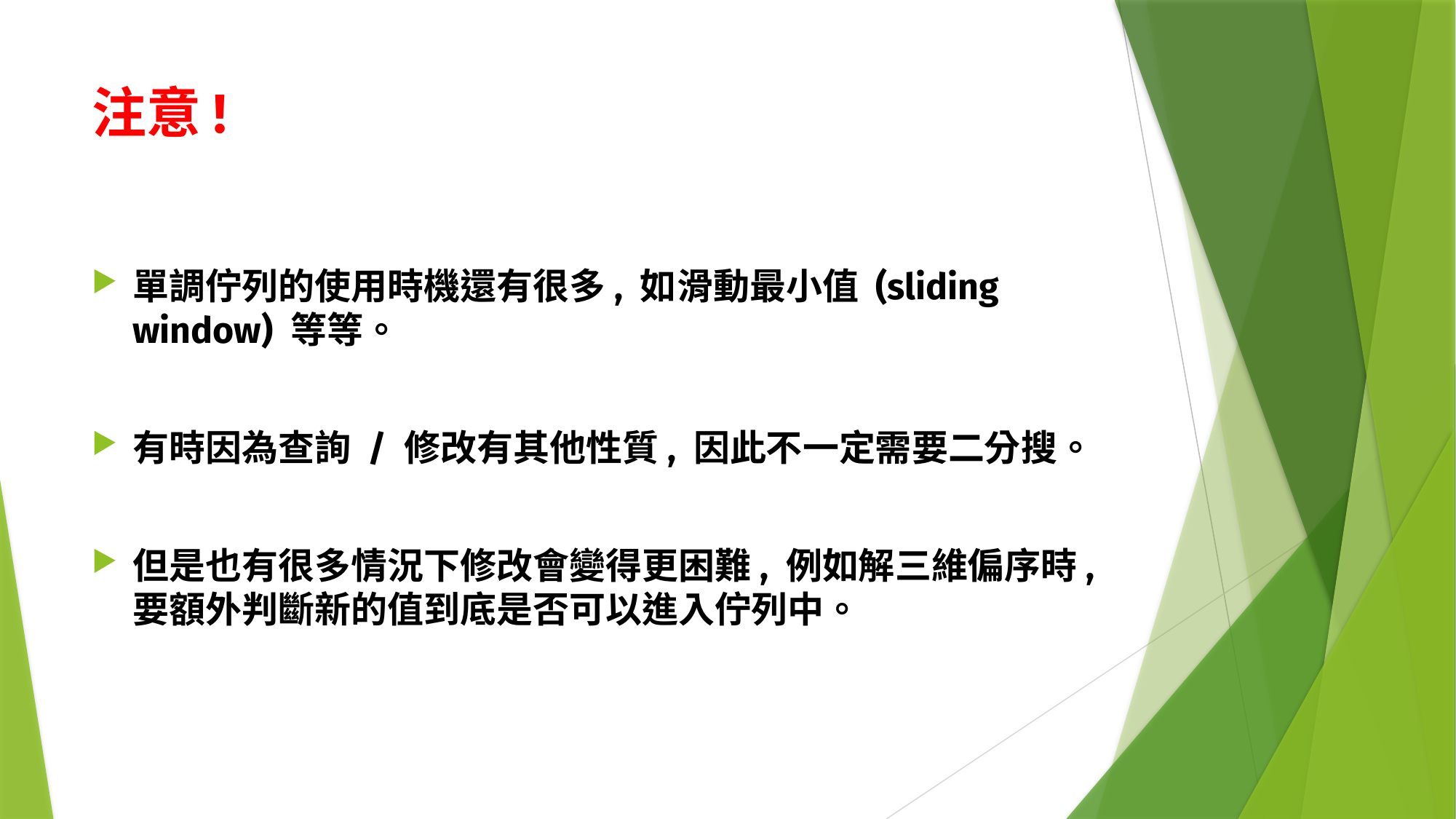

# 注意!
單調佇列的使用時機還有很多, 如滑動最小值 (sliding window) 等等。

有時因為查詢 / 修改有其他性質, 因此不一定需要二分搜。

但是也有很多情況下修改會變得更困難, 例如解三維偏序時, 要額外判斷新的值到底是否可以進入佇列中。